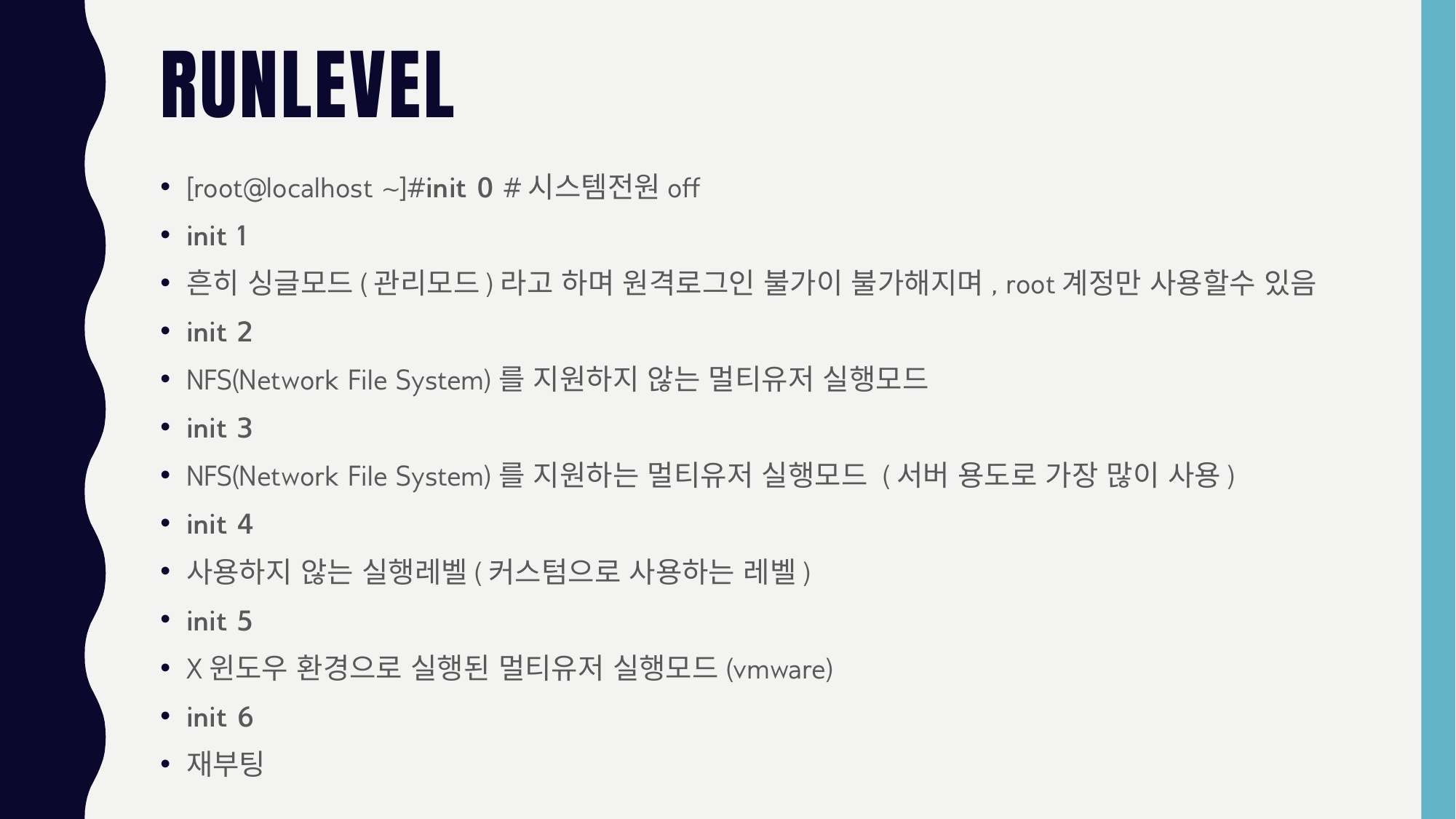

# runlevel
[root@localhost ~]#init 0 #시스템전원off
init 1
흔히 싱글모드(관리모드)라고 하며 원격로그인 불가이 불가해지며, root계정만 사용할수 있음
init 2
NFS(Network File System)를 지원하지 않는 멀티유저 실행모드
init 3
NFS(Network File System)를 지원하는 멀티유저 실행모드 (서버 용도로 가장 많이 사용)
init 4
사용하지 않는 실행레벨(커스텀으로 사용하는 레벨)
init 5
X윈도우 환경으로 실행된 멀티유저 실행모드(vmware)
init 6
재부팅